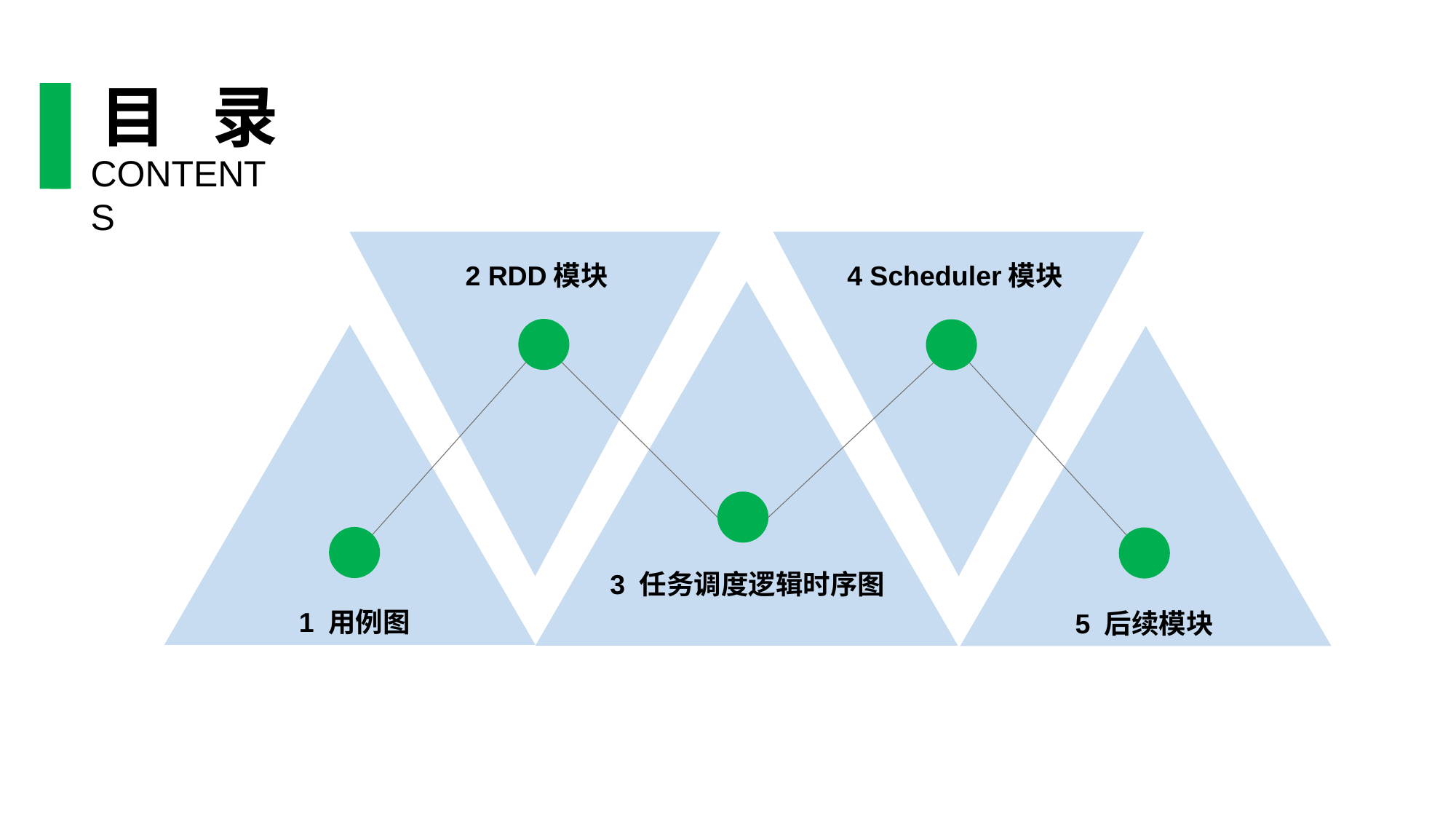

目   录
CONTENTS

2 RDD模块
4 Scheduler模块

3 任务调度逻辑时序图

1 用例图
5 后续模块